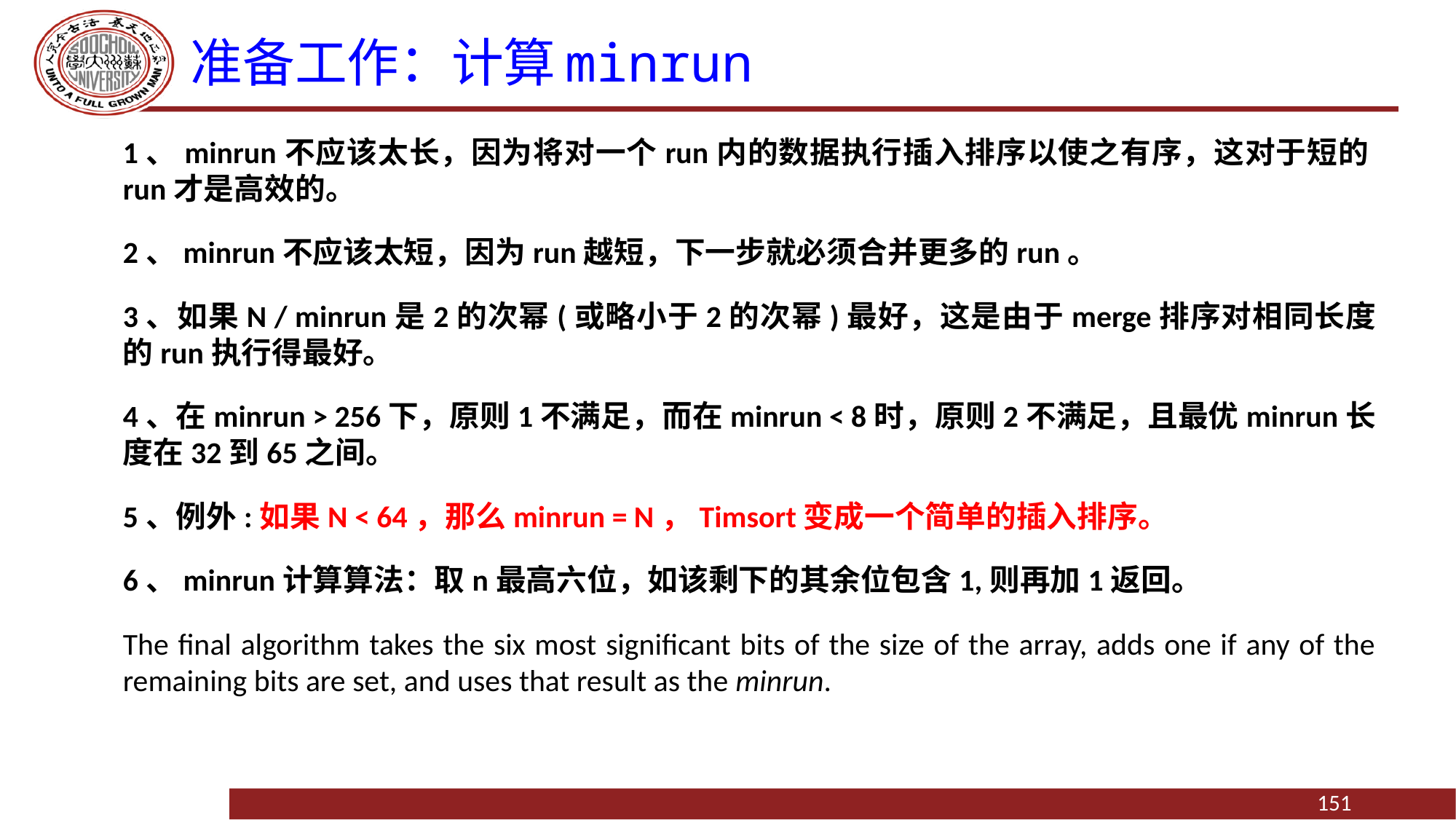

# 准备工作：计算minrun
1、minrun不应该太长，因为将对一个run内的数据执行插入排序以使之有序，这对于短的run才是高效的。
2、minrun不应该太短，因为run越短，下一步就必须合并更多的run。
3、如果N / minrun是2的次幂(或略小于2的次幂)最好，这是由于merge排序对相同长度的run执行得最好。
4、在minrun > 256下，原则1不满足，而在minrun < 8时，原则2不满足，且最优minrun长度在32到65之间。
5、例外:如果N < 64，那么minrun = N，Timsort变成一个简单的插入排序。
6、minrun计算算法：取n最高六位，如该剩下的其余位包含1,则再加1返回。
The final algorithm takes the six most significant bits of the size of the array, adds one if any of the remaining bits are set, and uses that result as the minrun.
151